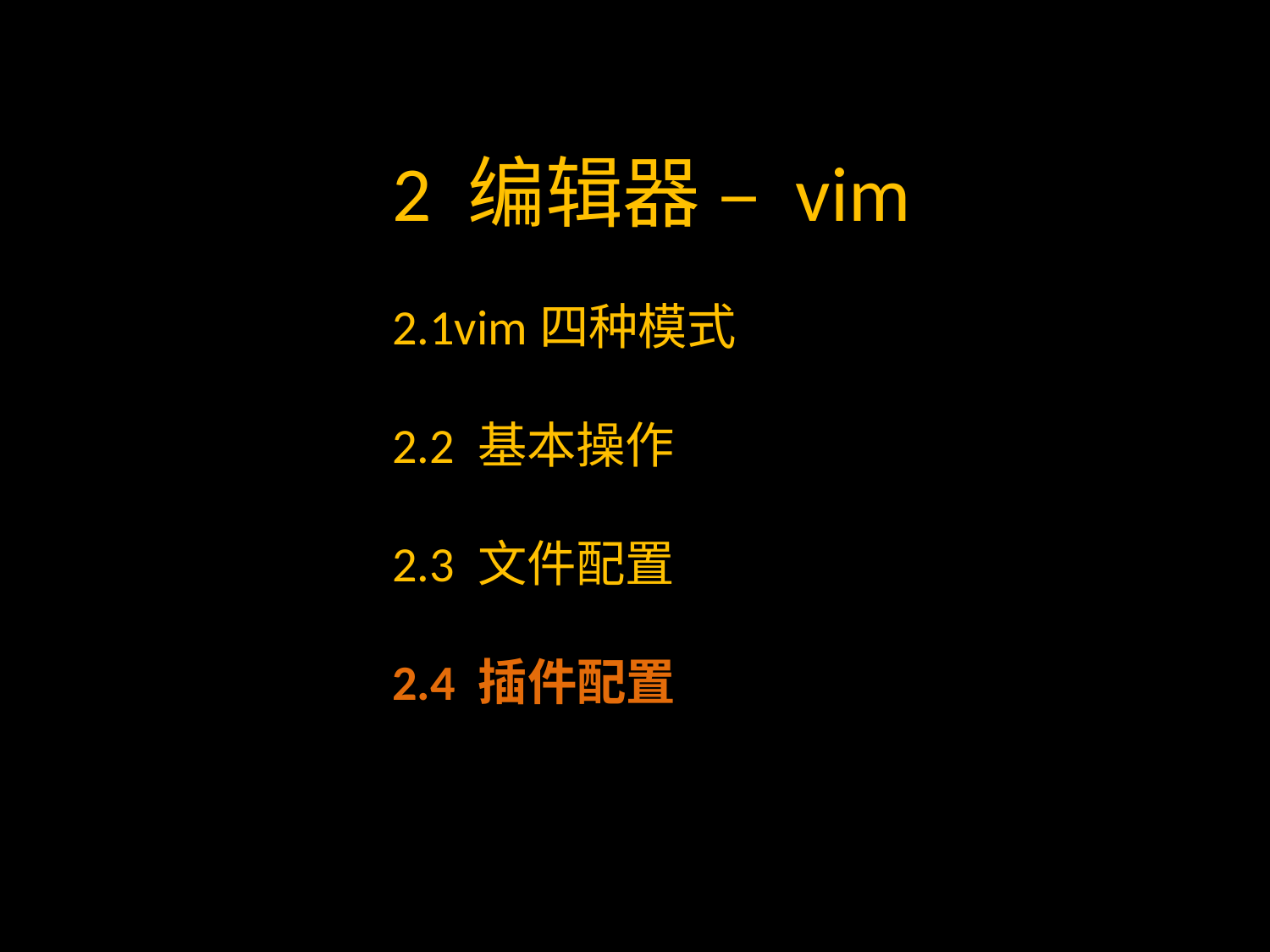

2 编辑器 – vim

2.1vim四种模式

2.2 基本操作

2.3 文件配置

2.4 插件配置